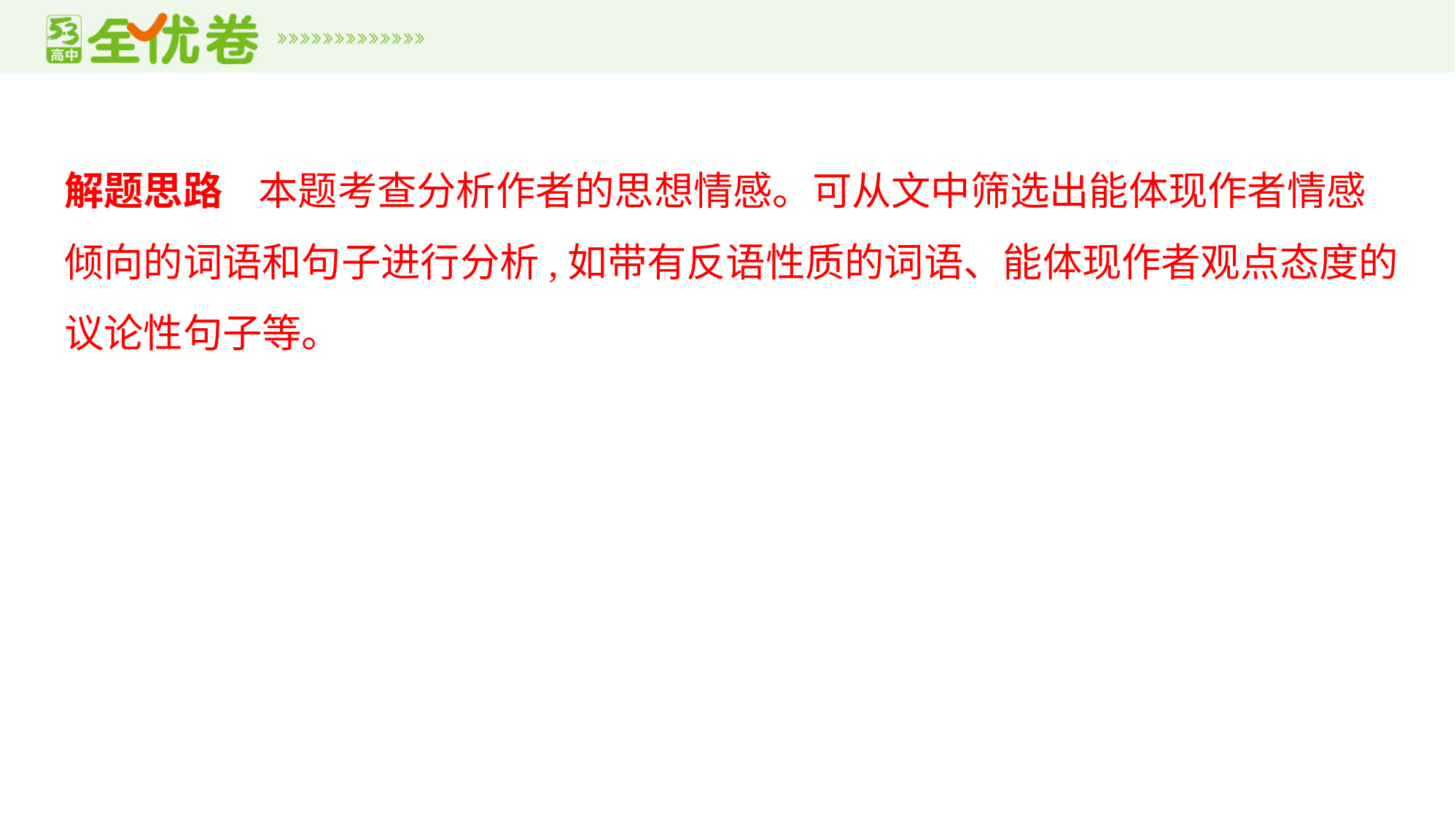

解题思路    本题考查分析作者的思想情感。可从文中筛选出能体现作者情感
倾向的词语和句子进行分析,如带有反语性质的词语、能体现作者观点态度的
议论性句子等。